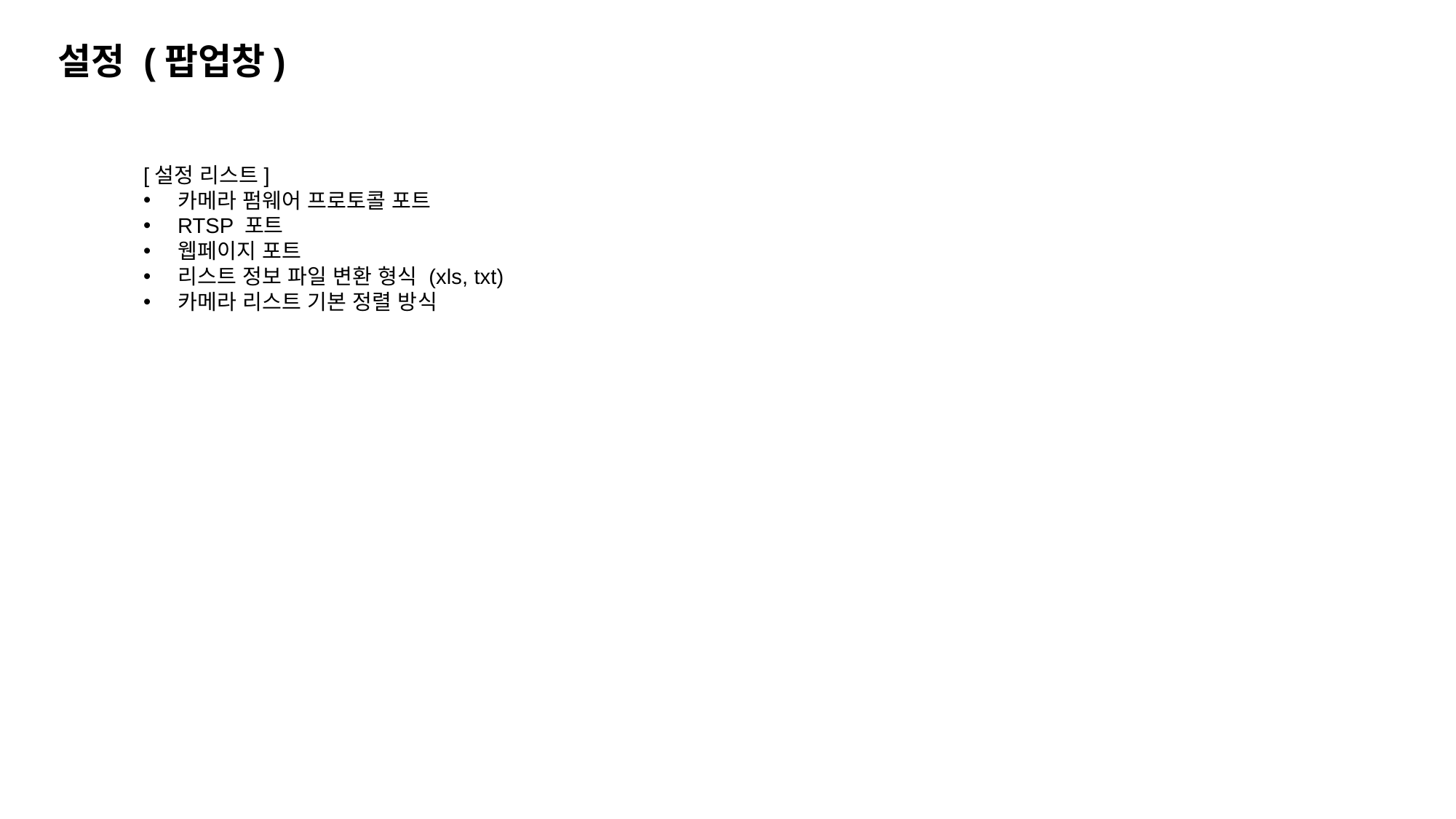

설정 (팝업창)
[설정 리스트]
카메라 펌웨어 프로토콜 포트
RTSP 포트
웹페이지 포트
리스트 정보 파일 변환 형식 (xls, txt)
카메라 리스트 기본 정렬 방식